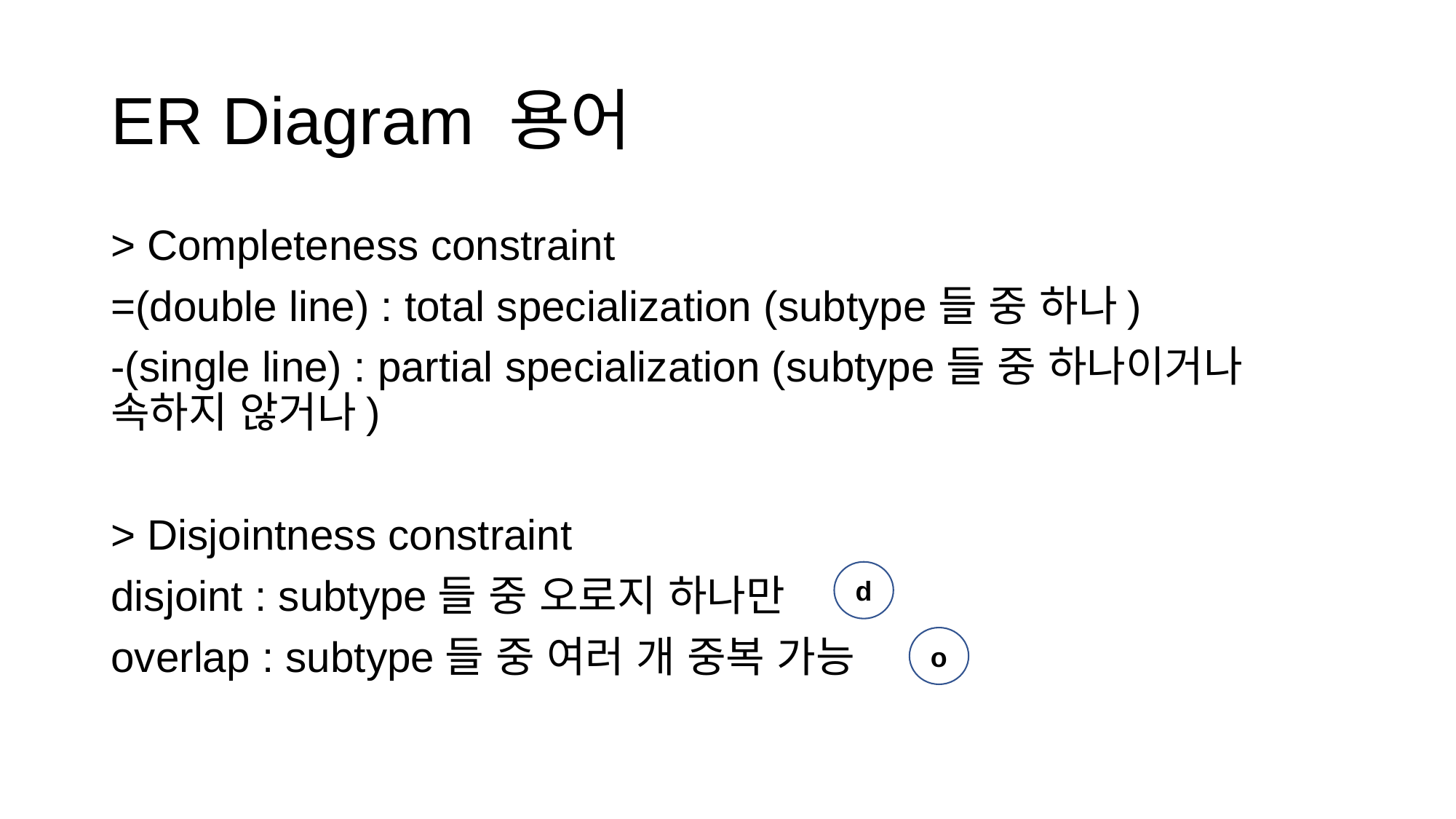

# ER Diagram 용어
> Completeness constraint
=(double line) : total specialization (subtype들 중 하나)
-(single line) : partial specialization (subtype들 중 하나이거나 속하지 않거나)

> Disjointness constraint
disjoint : subtype들 중 오로지 하나만
overlap : subtype들 중 여러 개 중복 가능

d
o